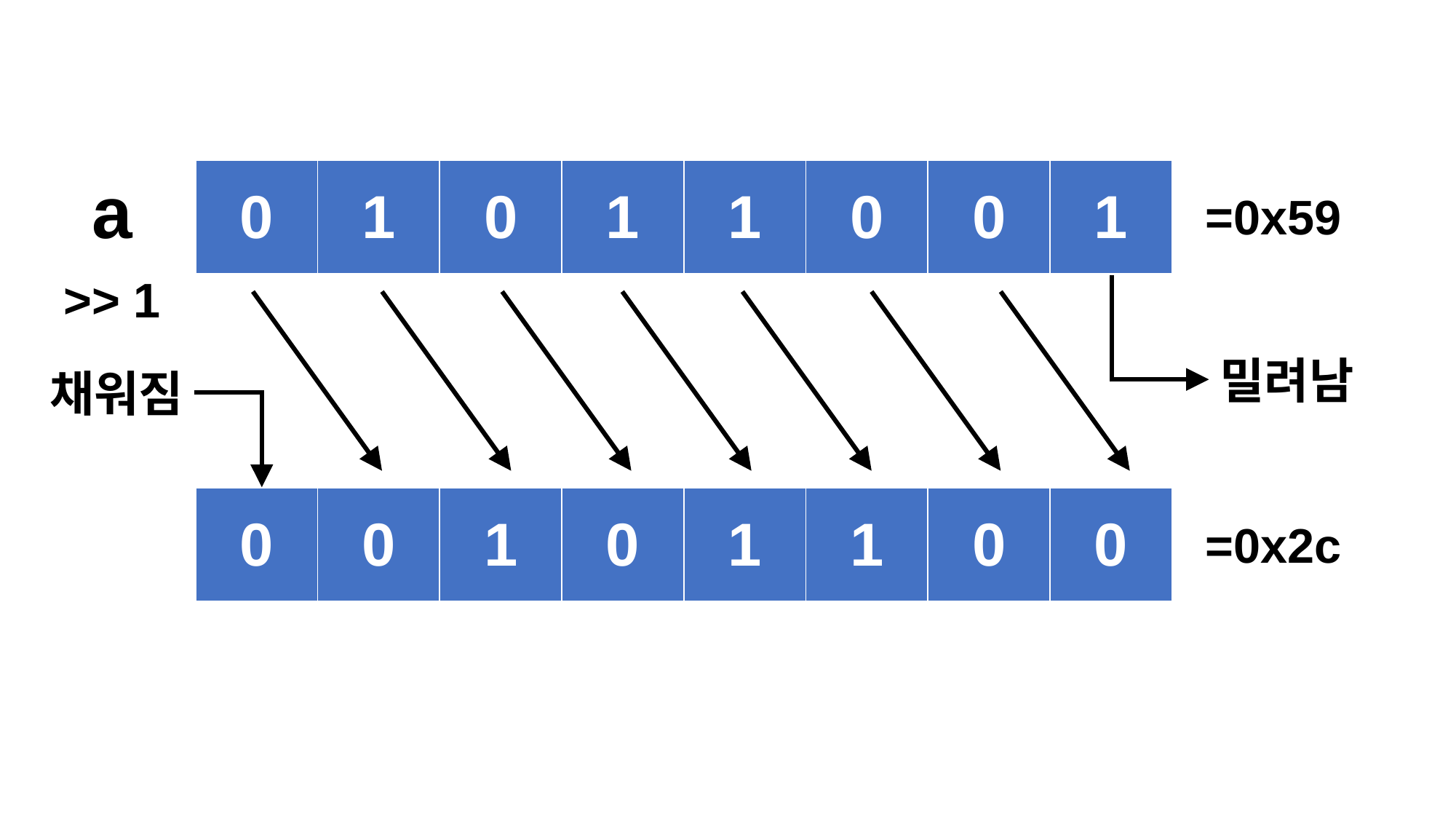

a
| 0 | 1 | 0 | 1 | 1 | 0 | 0 | 1 |
| --- | --- | --- | --- | --- | --- | --- | --- |
=0x59
>> 1
밀려남
채워짐
| 0 | 0 | 1 | 0 | 1 | 1 | 0 | 0 |
| --- | --- | --- | --- | --- | --- | --- | --- |
=0x2c